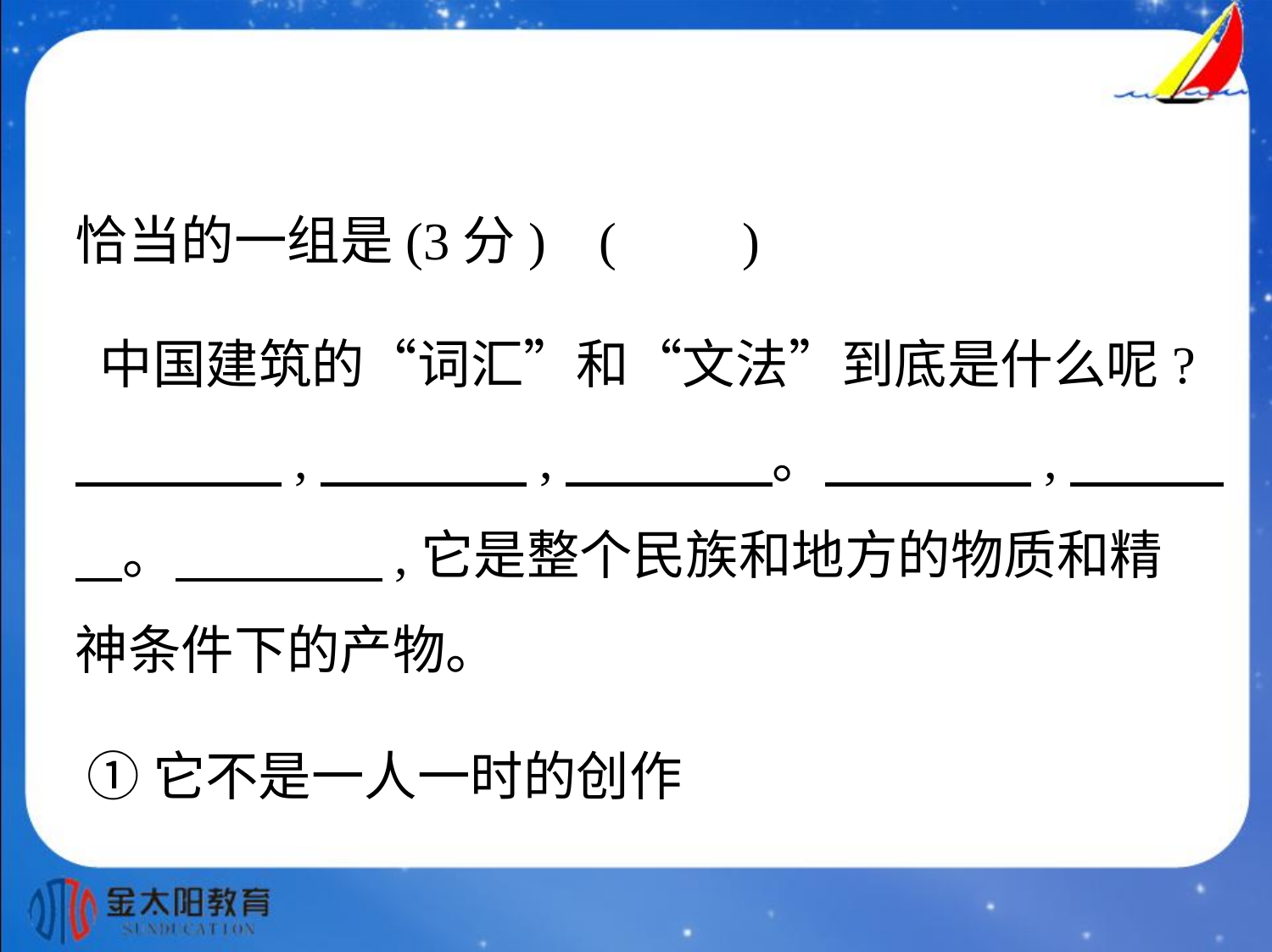

恰当的一组是(3分) (　    )
 中国建筑的“词汇”和“文法”到底是什么呢?
　　　    ,　　　    ,　　　    。　　　    ,　　    
    。　　　    ,它是整个民族和地方的物质和精
神条件下的产物。
 ①它不是一人一时的创作